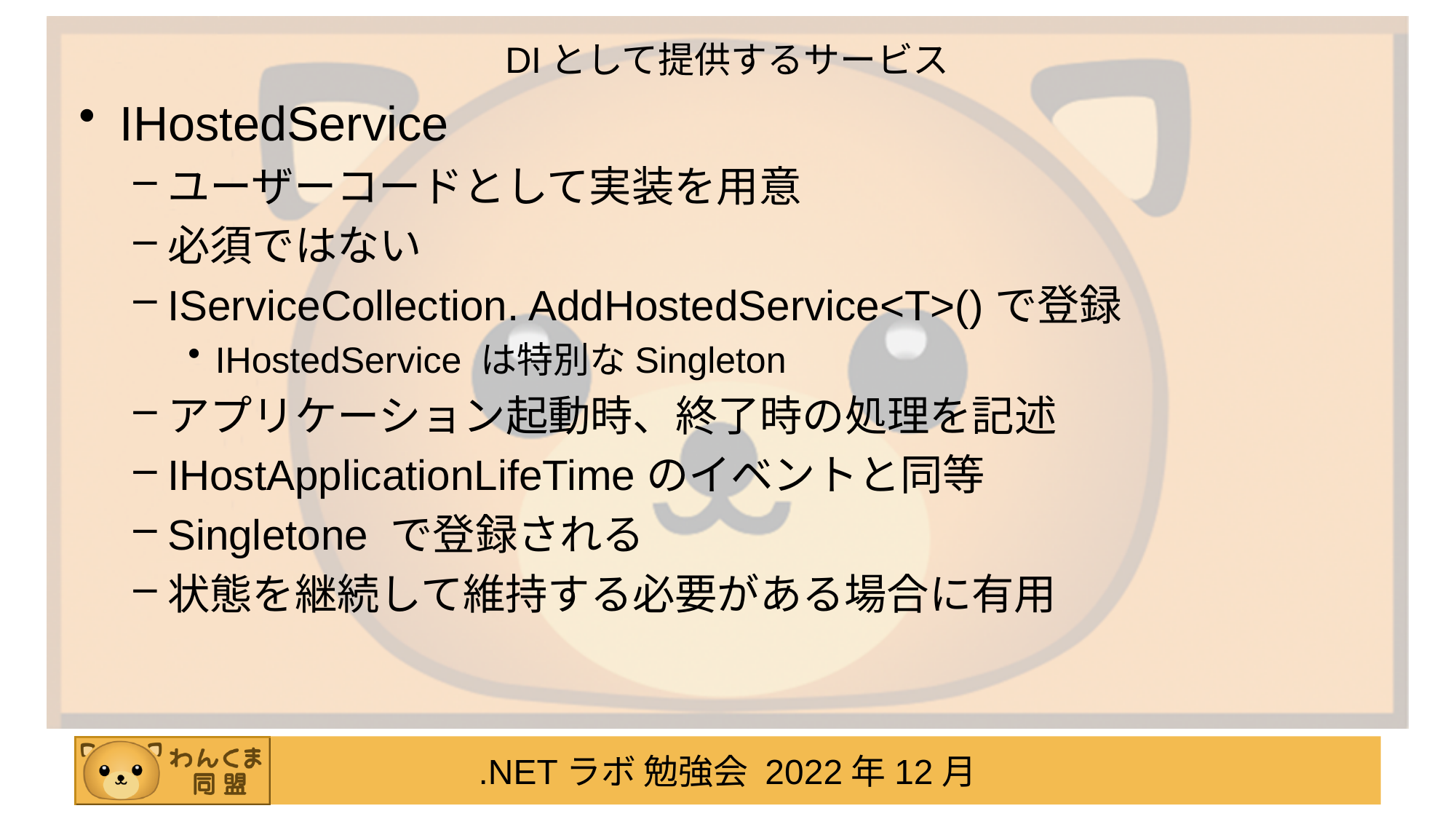

# DIとして提供するサービス
IHostedService
ユーザーコードとして実装を用意
必須ではない
IServiceCollection. AddHostedService<T>()で登録
IHostedService は特別なSingleton
アプリケーション起動時、終了時の処理を記述
IHostApplicationLifeTimeのイベントと同等
Singletone で登録される
状態を継続して維持する必要がある場合に有用